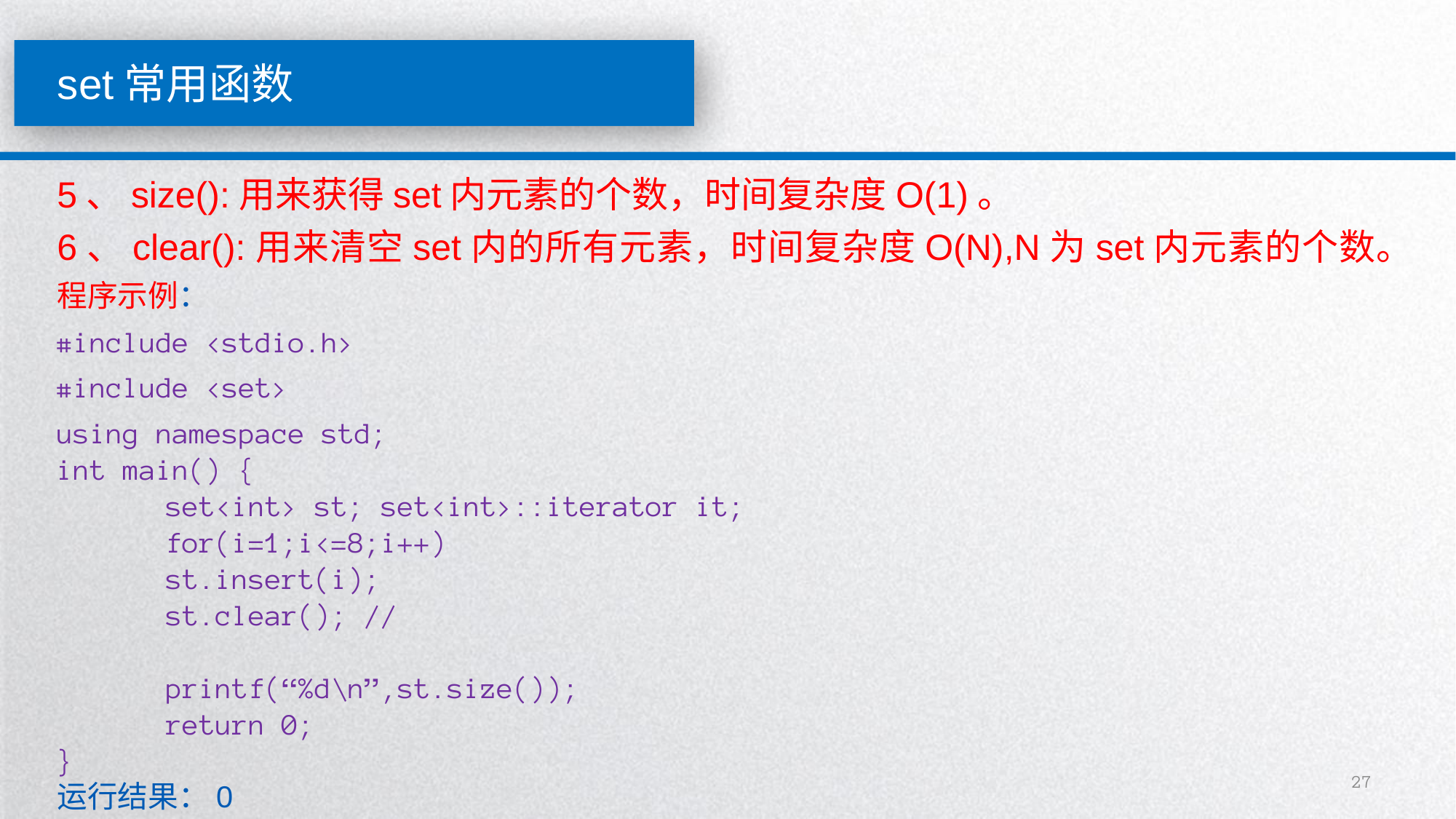

set常用函数
5、size():用来获得set内元素的个数，时间复杂度O(1)。
6、clear():用来清空set内的所有元素，时间复杂度O(N),N为set内元素的个数。
程序示例：
#include <stdio.h>
#include <set>
using namespace std;
int main() {
  	set<int> st; set<int>::iterator it;
   	for(i=1;i<=8;i++)
      	st.insert(i);
   	st.clear(); //
	printf(“%d\n”,st.size());
  	return 0;
}
运行结果：0
27